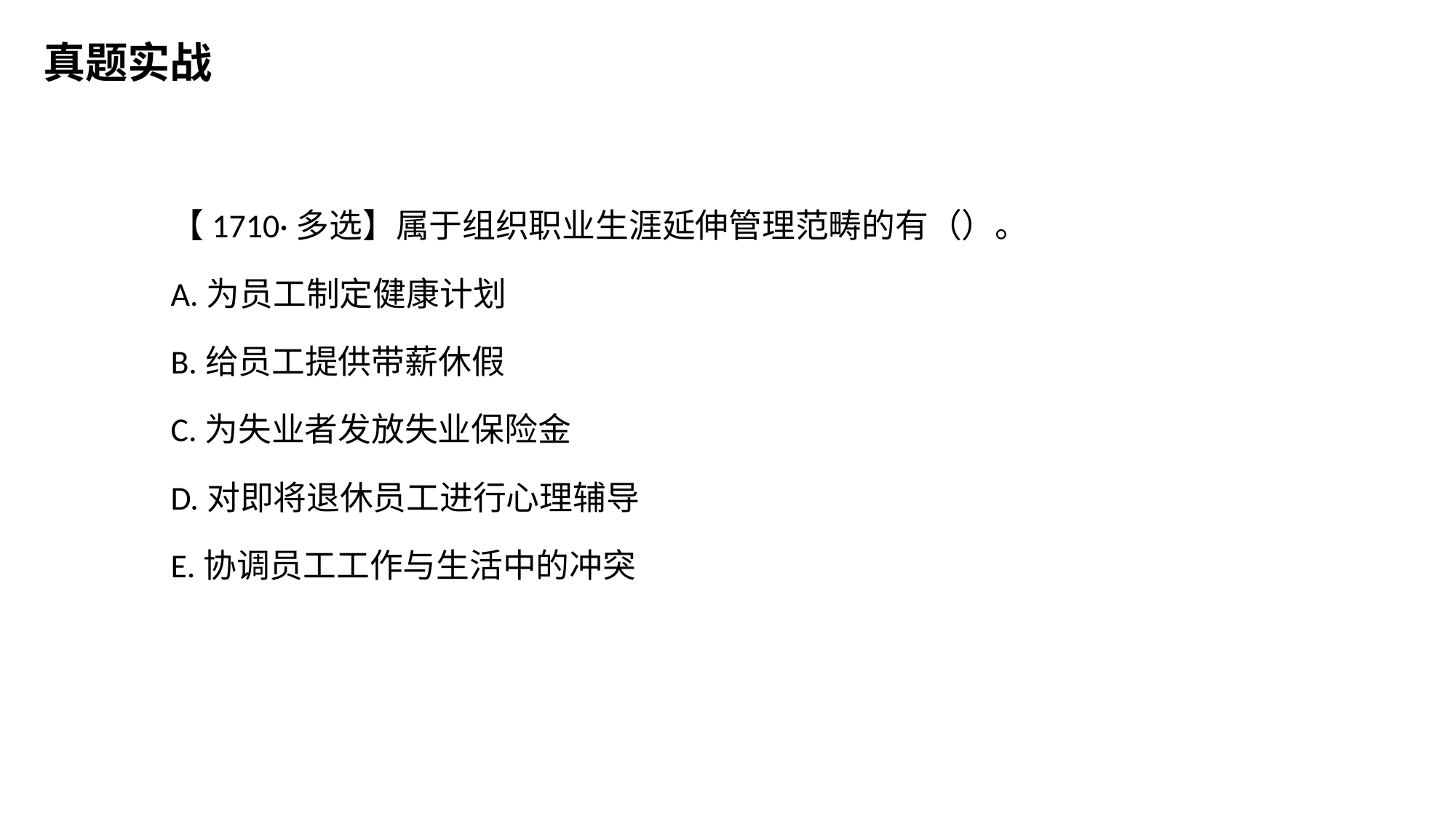

真题实战
【1710·多选】属于组织职业生涯延伸管理范畴的有（）。
A.为员工制定健康计划
B.给员工提供带薪休假
C.为失业者发放失业保险金
D.对即将退休员工进行心理辅导
E.协调员工工作与生活中的冲突